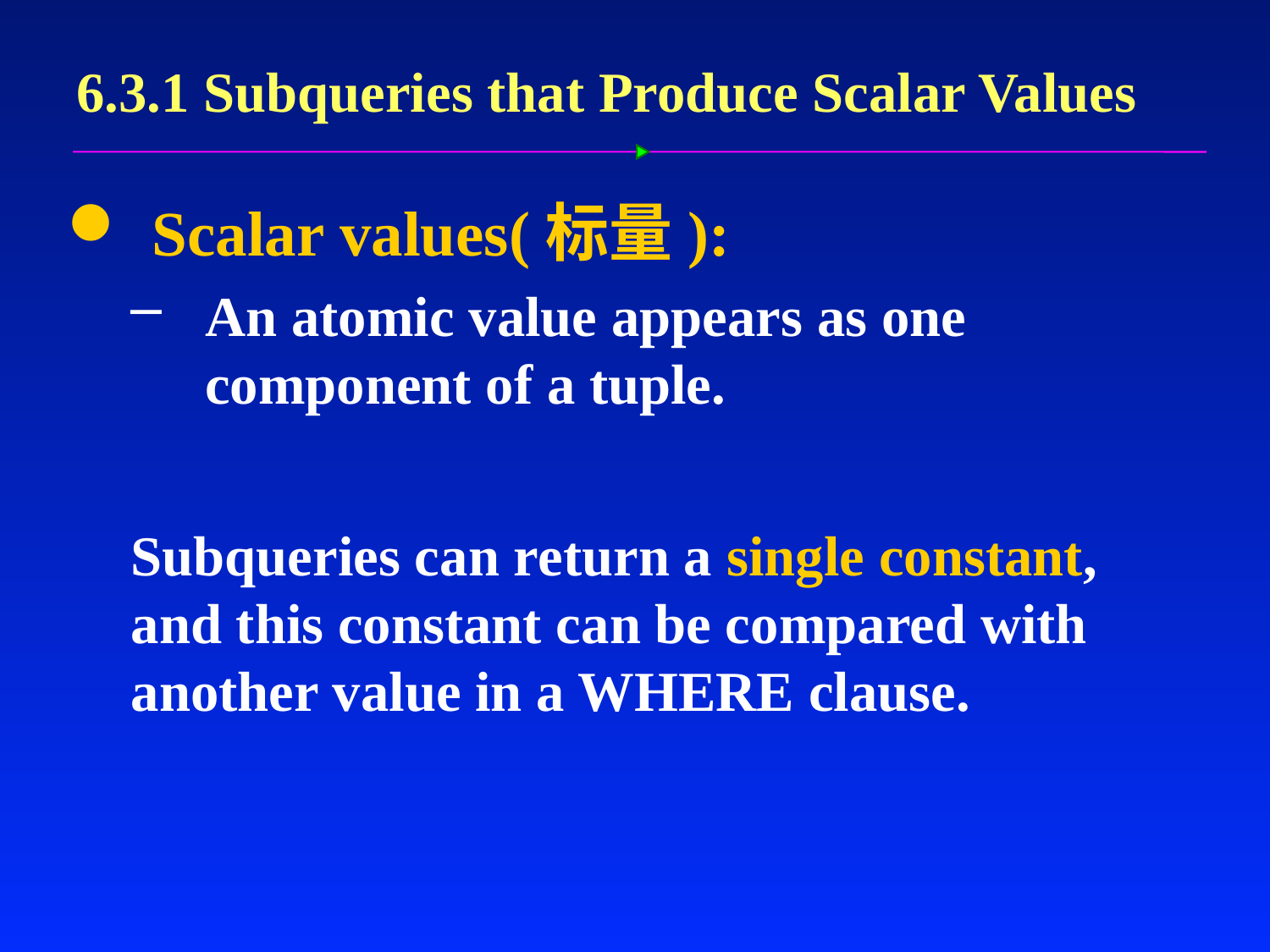

# 6.3.1 Subqueries that Produce Scalar Values

Scalar values(标量):
An atomic value appears as one component of a tuple.

Subqueries can return a single constant, and this constant can be compared with another value in a WHERE clause.